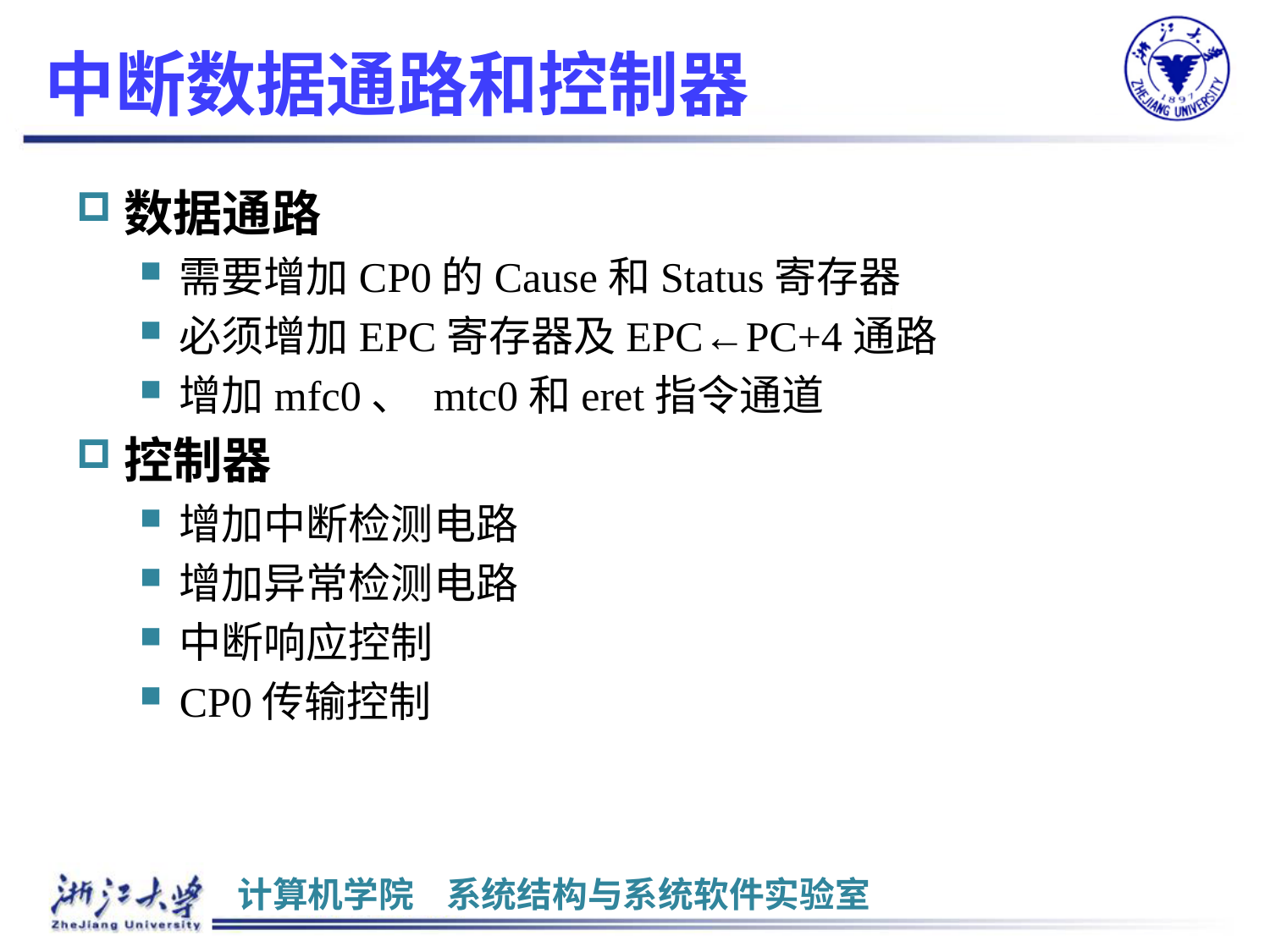

# 中断数据通路和控制器
数据通路
需要增加CP0的Cause和Status寄存器
必须增加EPC寄存器及EPC←PC+4通路
增加mfc0、 mtc0和eret指令通道
控制器
增加中断检测电路
增加异常检测电路
中断响应控制
CP0传输控制